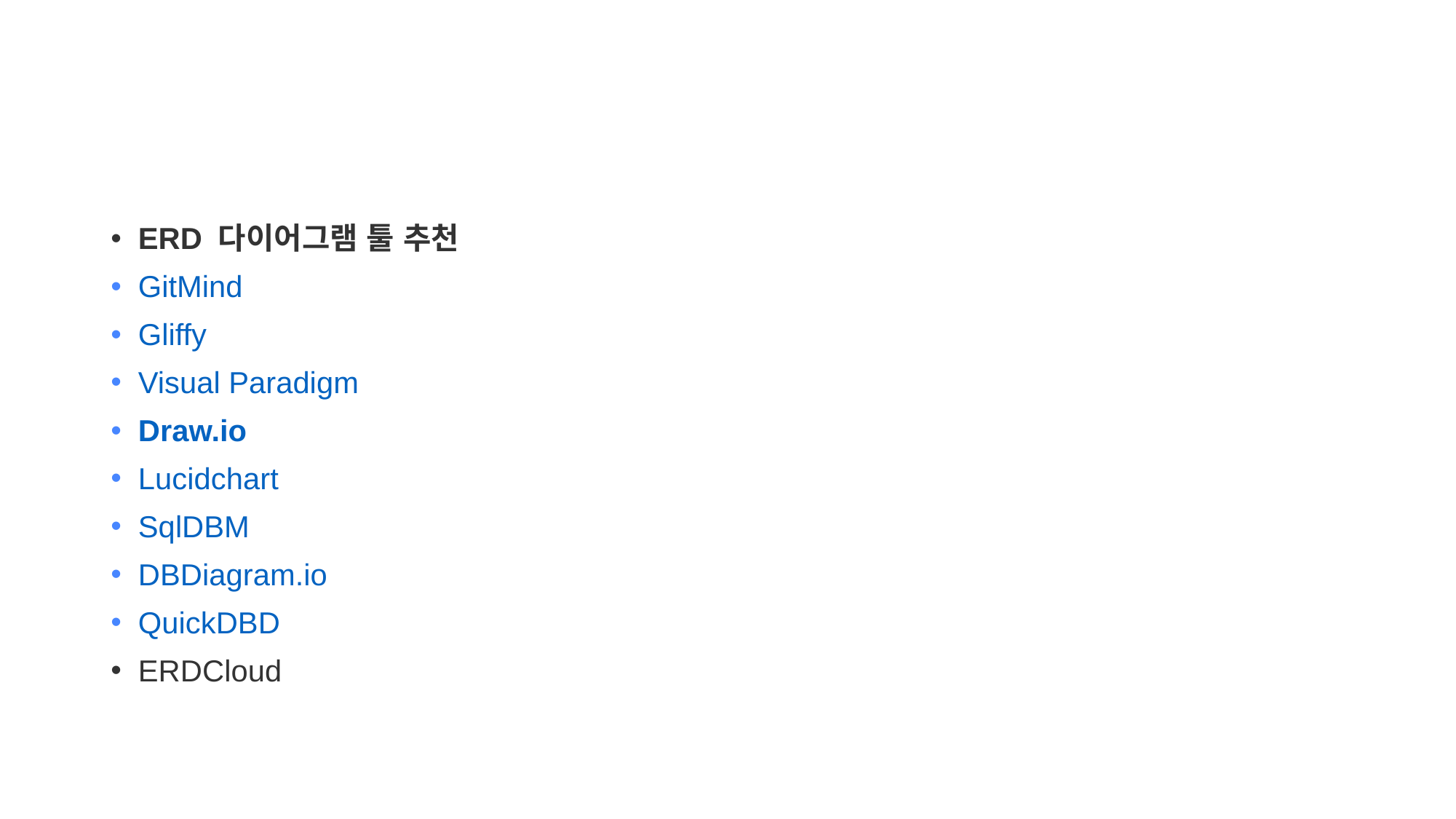

#
ERD 다이어그램 툴 추천
GitMind
Gliffy
Visual Paradigm
Draw.io
Lucidchart
SqlDBM
DBDiagram.io
QuickDBD
ERDCloud